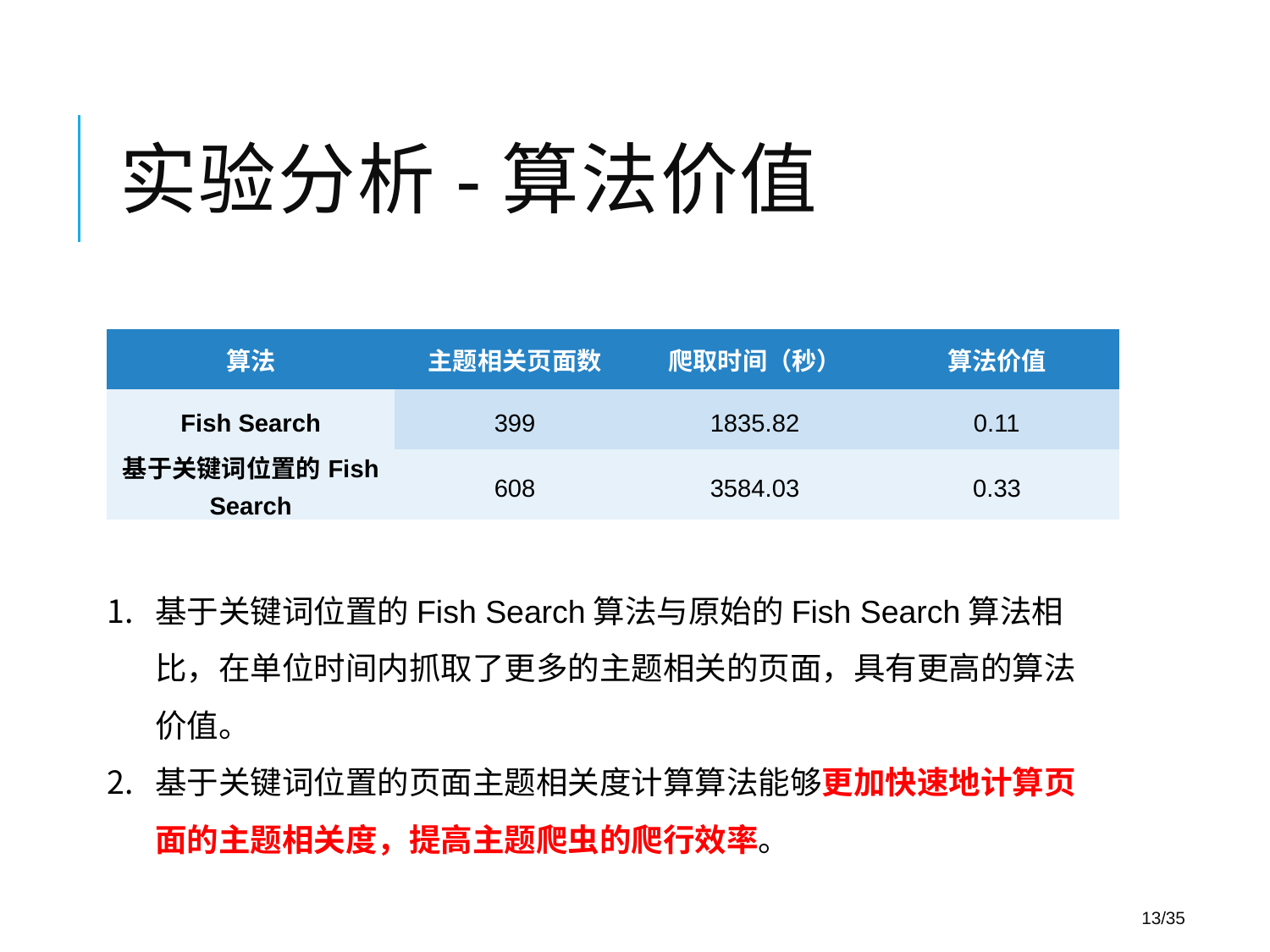

# 实验分析-算法价值
| 算法 | 主题相关页面数 | 爬取时间（秒） | 算法价值 |
| --- | --- | --- | --- |
| Fish Search | 399 | 1835.82 | 0.11 |
| 基于关键词位置的Fish Search | 608 | 3584.03 | 0.33 |
基于关键词位置的Fish Search算法与原始的Fish Search算法相比，在单位时间内抓取了更多的主题相关的页面，具有更高的算法价值。
基于关键词位置的页面主题相关度计算算法能够更加快速地计算页面的主题相关度，提高主题爬虫的爬行效率。
13/35